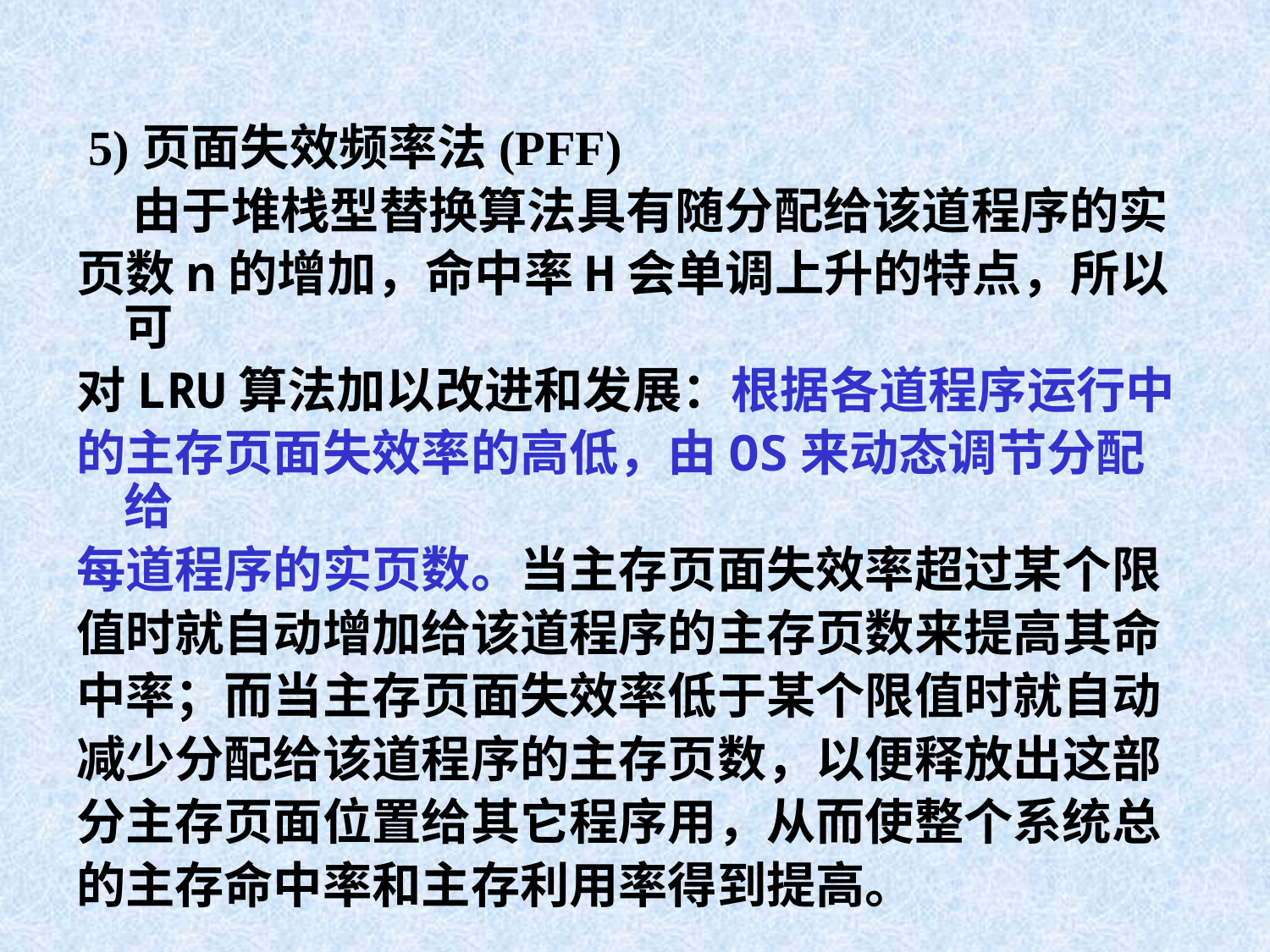

5)页面失效频率法(PFF)
    由于堆栈型替换算法具有随分配给该道程序的实
页数n的增加，命中率H会单调上升的特点，所以可
对LRU算法加以改进和发展：根据各道程序运行中
的主存页面失效率的高低，由OS来动态调节分配给
每道程序的实页数。当主存页面失效率超过某个限
值时就自动增加给该道程序的主存页数来提高其命
中率；而当主存页面失效率低于某个限值时就自动
减少分配给该道程序的主存页数，以便释放出这部
分主存页面位置给其它程序用，从而使整个系统总
的主存命中率和主存利用率得到提高。